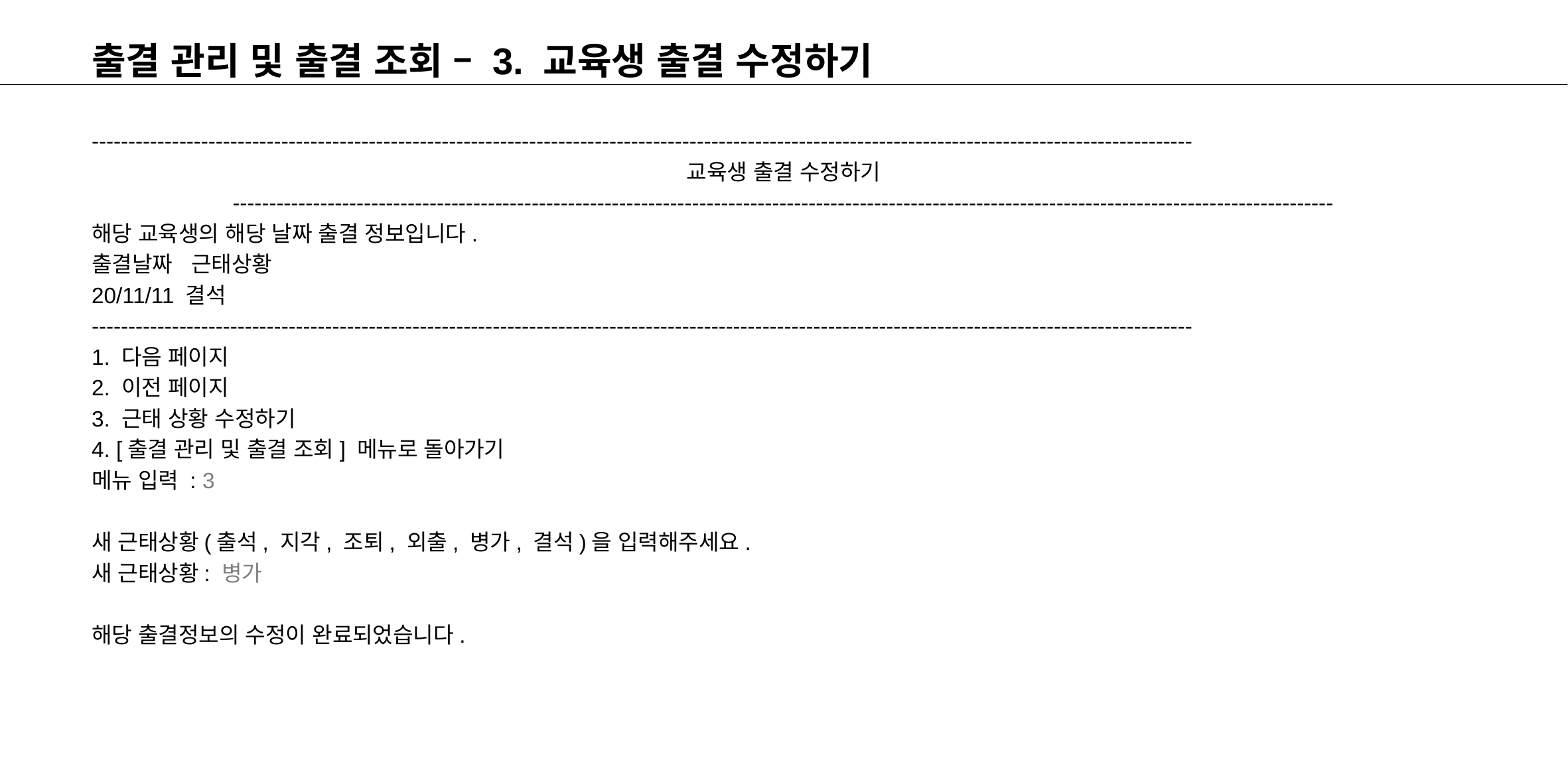

# 출결 관리 및 출결 조회 – 3. 교육생 출결 수정하기
-------------------------------------------------------------------------------------------------------------------------------------------------------
교육생 출결 수정하기
-------------------------------------------------------------------------------------------------------------------------------------------------------
해당 교육생의 해당 날짜 출결 정보입니다.
출결날짜	근태상황
20/11/11 결석
-------------------------------------------------------------------------------------------------------------------------------------------------------
1. 다음 페이지
2. 이전 페이지
3. 근태 상황 수정하기
4. [출결 관리 및 출결 조회] 메뉴로 돌아가기
메뉴 입력 : 3

새 근태상황(출석, 지각, 조퇴, 외출, 병가, 결석)을 입력해주세요.
새 근태상황: 병가

해당 출결정보의 수정이 완료되었습니다.